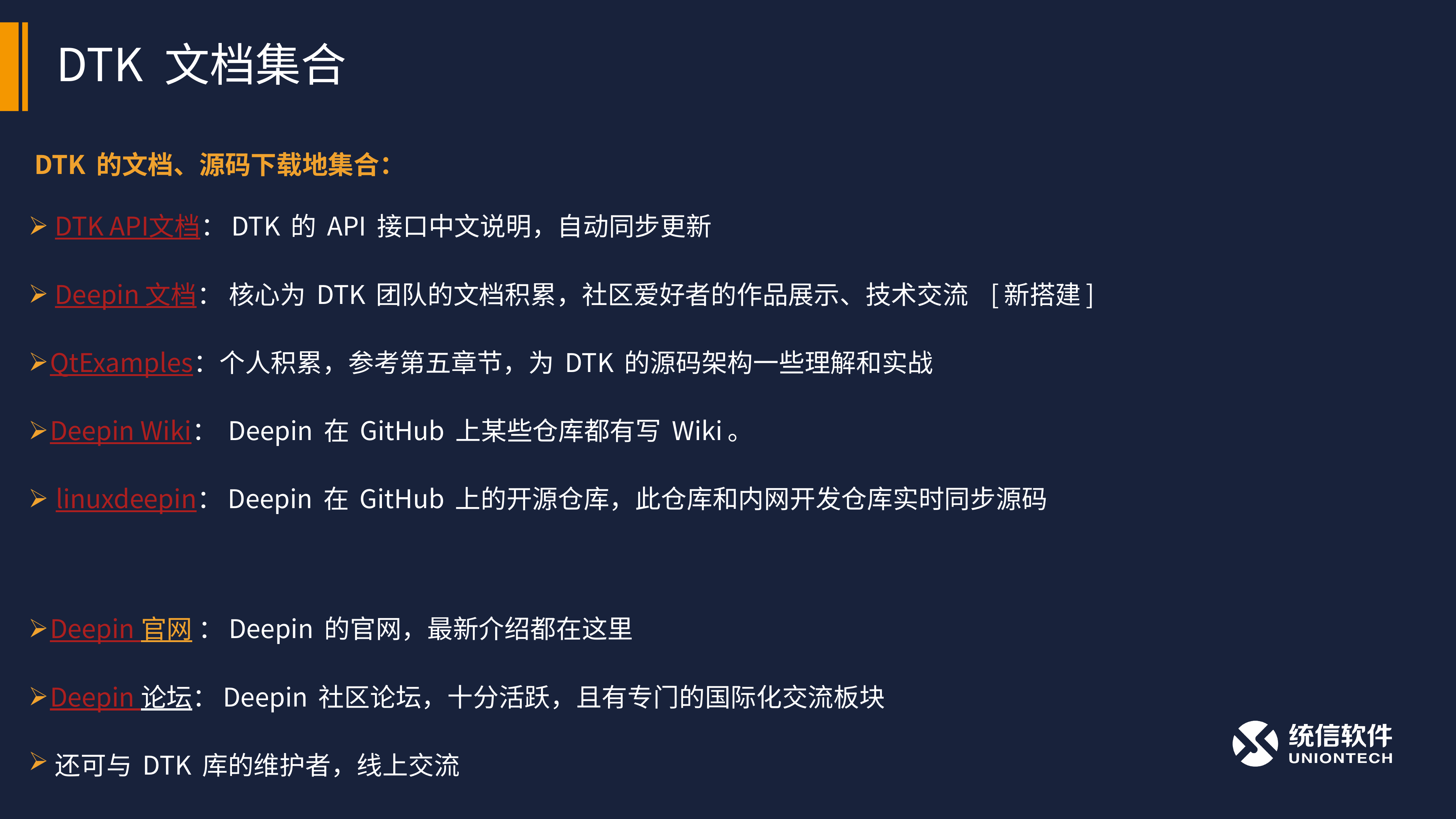

# DTK 文档集合
 DTK 的文档、源码下载地集合：

 DTK API文档：DTK 的 API 接口中文说明，自动同步更新

 Deepin 文档： 核心为 DTK 团队的文档积累，社区爱好者的作品展示、技术交流   [新搭建]

 QtExamples：个人积累，参考第五章节，为 DTK 的源码架构一些理解和实战

 Deepin Wiki： Deepin 在 GitHub 上某些仓库都有写 Wiki。

  linuxdeepin：Deepin 在 GitHub 上的开源仓库，此仓库和内网开发仓库实时同步源码

 Deepin 官网 ：Deepin 的官网，最新介绍都在这里

 Deepin 论坛：Deepin 社区论坛，十分活跃，且有专门的国际化交流板块

 还可与 DTK 库的维护者，线上交流